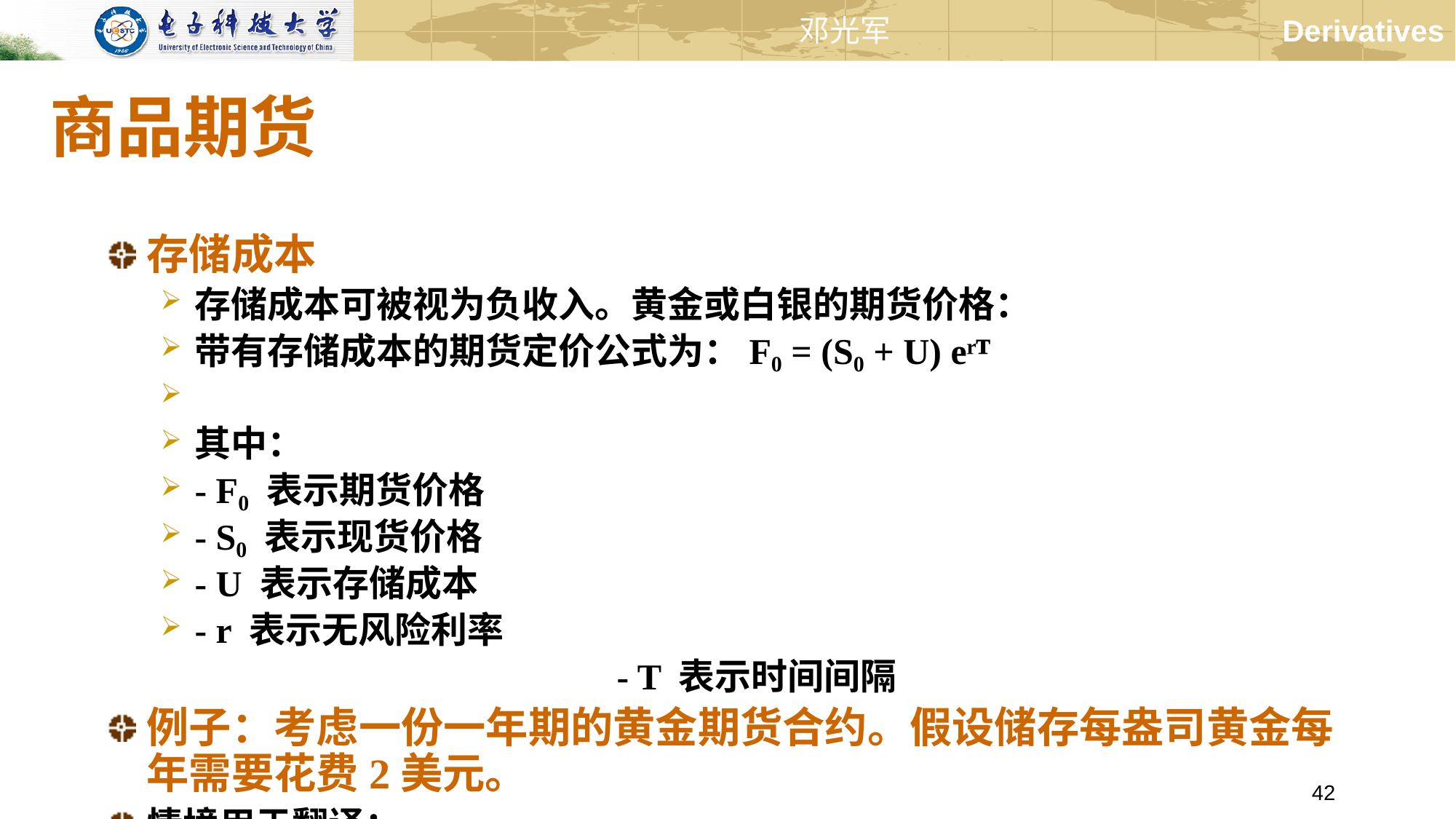

# 商品期货
存储成本
存储成本可被视为负收入。黄金或白银的期货价格：
带有存储成本的期货定价公式为：F₀ = (S₀ + U) eʳᵀ

其中：
- F₀ 表示期货价格
- S₀ 表示现货价格
- U 表示存储成本
- r 表示无风险利率
- T 表示时间间隔
例子：考虑一份一年期的黄金期货合约。假设储存每盎司黄金每年需要花费2美元。
情境用于翻译：
- 商品期货
- 储存成本
- 储存成本可以被视为负收入。黄金或白银的期货价格为：

要翻译的文本：S=$450，r=0.07，T=1
远期价格
在商品期货的背景下：

期货价格的构成可以表示为：F₀ = (S₀ + U)eʳᵀ = $484.63

其中，S₀ 表示现货价格，U 表示存储成本，eʳᵀ 表示资金的时间价值（即利率和时间的复合效应）。存储成本在这里被视为负收入。
如果存储成本与商品价格成比例。
对于商品期货的远期价格公式：F₀ = S₀e⁽ʳ⁺ᵘ⁾ᵀ

其中，F₀ 表示远期价格，S₀ 表示现货价格，r 表示无风险利率，u 表示储存成本（被视为负收入），T 表示时间。